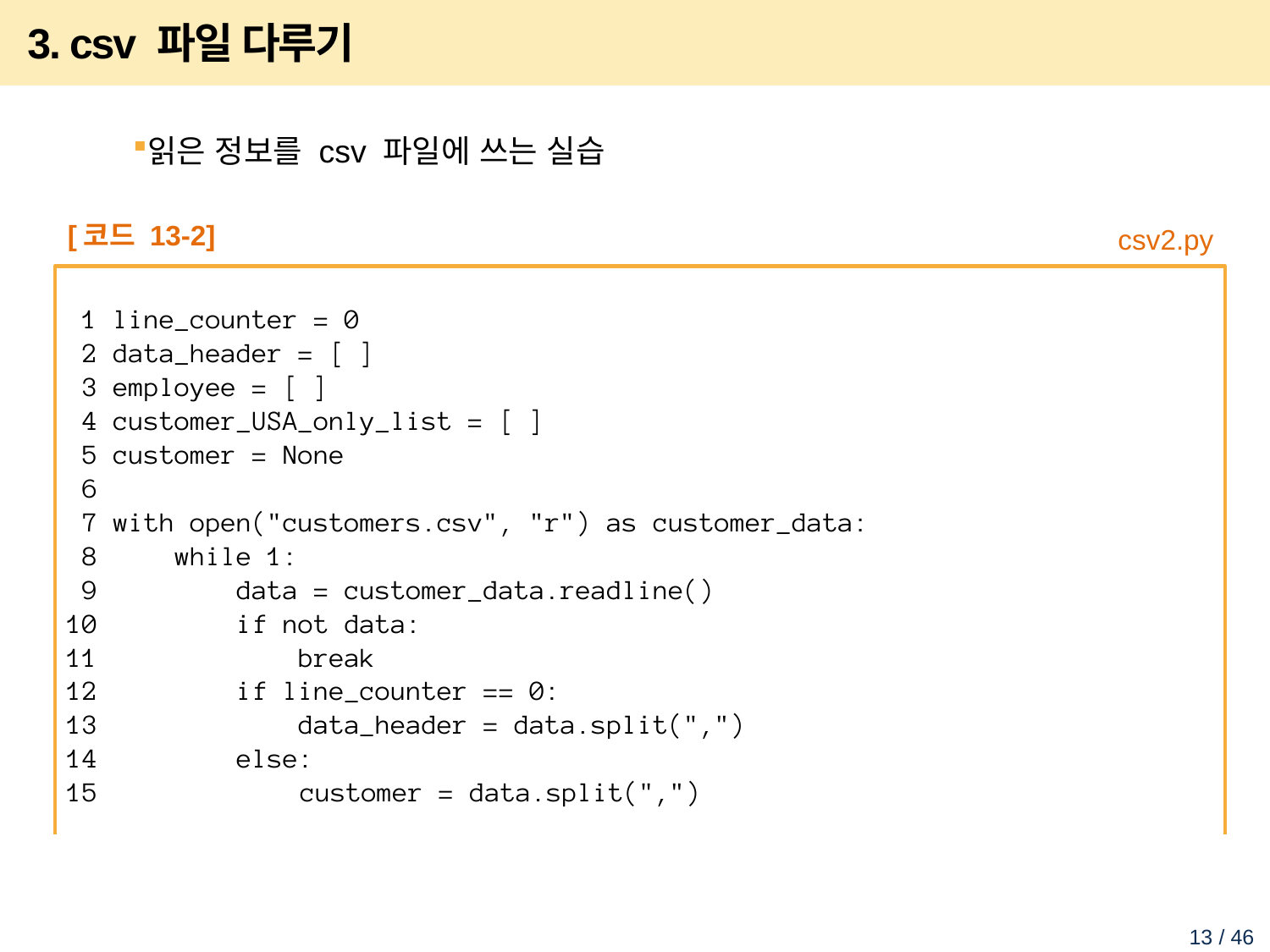

# 3. csv 파일 다루기
읽은 정보를 csv 파일에 쓰는 실습

[코드 13-2]
 1 line_counter = 0
 2 data_header = [ ]
 3 employee = [ ]
 4 customer_USA_only_list = [ ]
 5 customer = None
 6
 7 with open("customers.csv", "r") as customer_data:
 8     while 1:
 9         data = customer_data.readline()
10         if not data:
11             break
12         if line_counter == 0:
13             data_header = data.split(",")
14         else:
            customer = data.split(",")
csv2.py